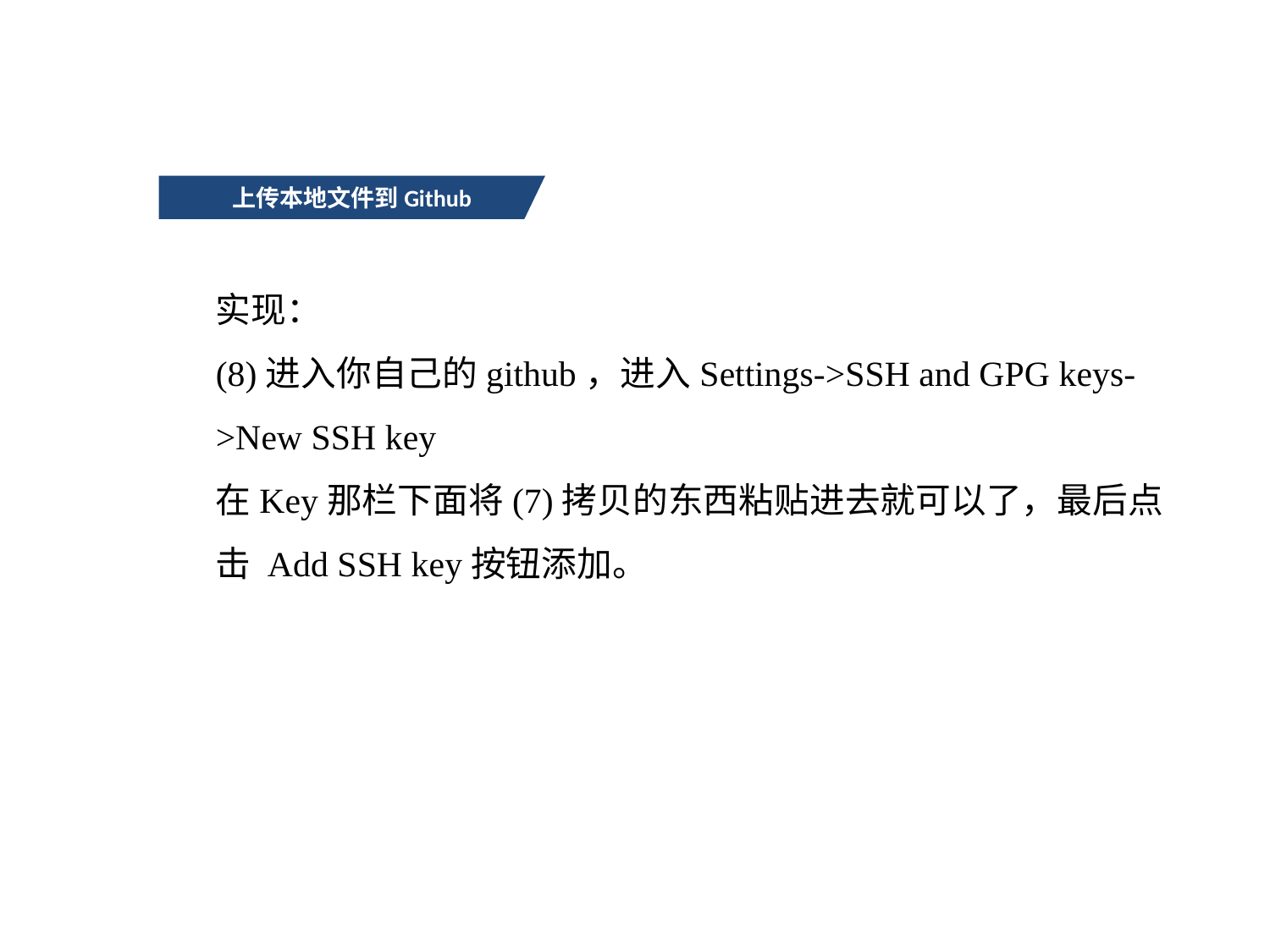

上传本地文件到Github
实现：
(8)进入你自己的github，进入Settings->SSH and GPG keys->New SSH key
在Key那栏下面将(7)拷贝的东西粘贴进去就可以了，最后点击 Add SSH key按钮添加。